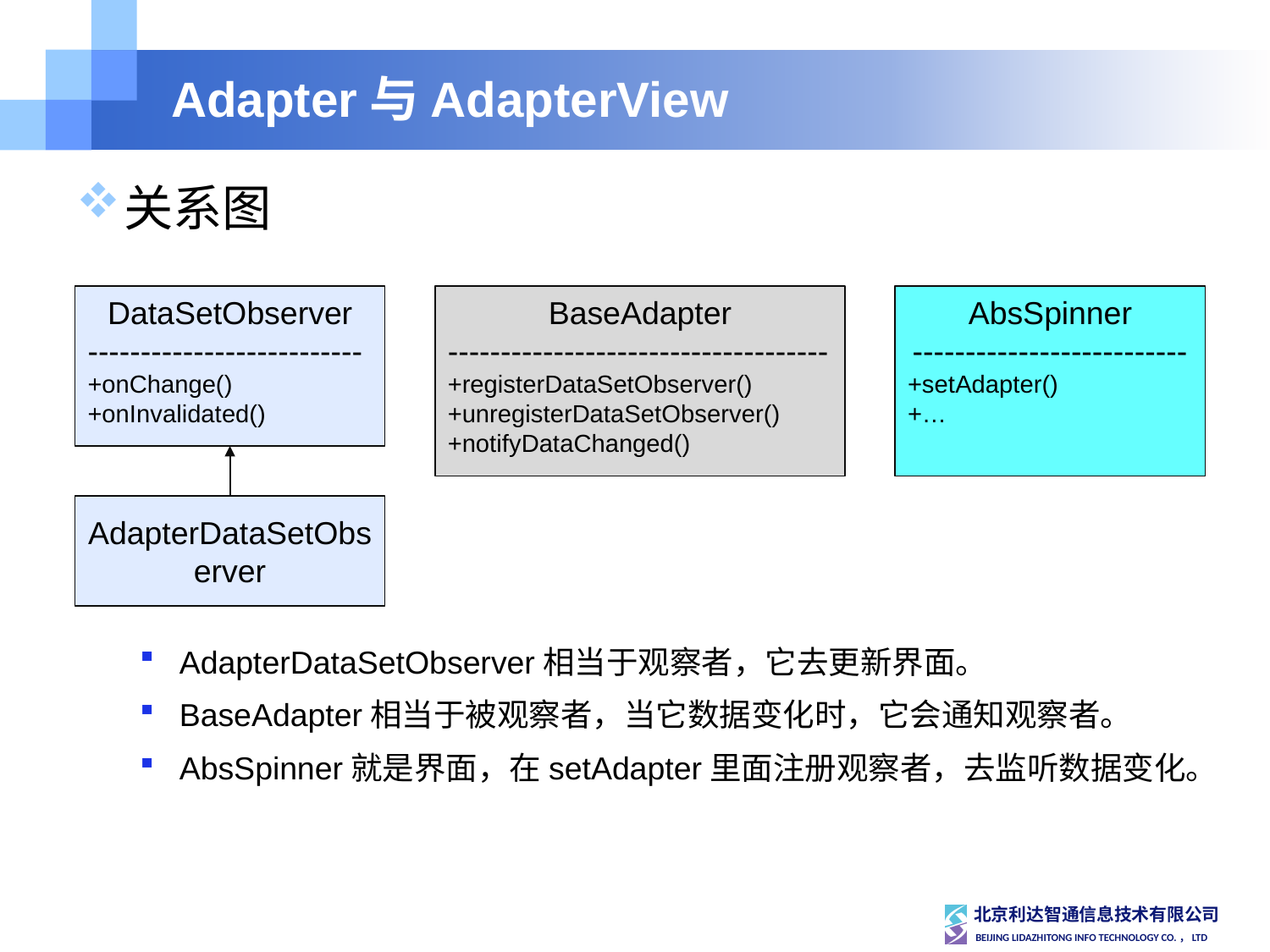

# Adapter与AdapterView
关系图

AdapterDataSetObserver相当于观察者，它去更新界面。
BaseAdapter相当于被观察者，当它数据变化时，它会通知观察者。
AbsSpinner就是界面，在setAdapter里面注册观察者，去监听数据变化。
BaseAdapter
------------------------------------
+registerDataSetObserver()
+unregisterDataSetObserver()
+notifyDataChanged()

AbsSpinner
--------------------------
+setAdapter()
+…
DataSetObserver
--------------------------
+onChange()
+onInvalidated()
AdapterDataSetObserver